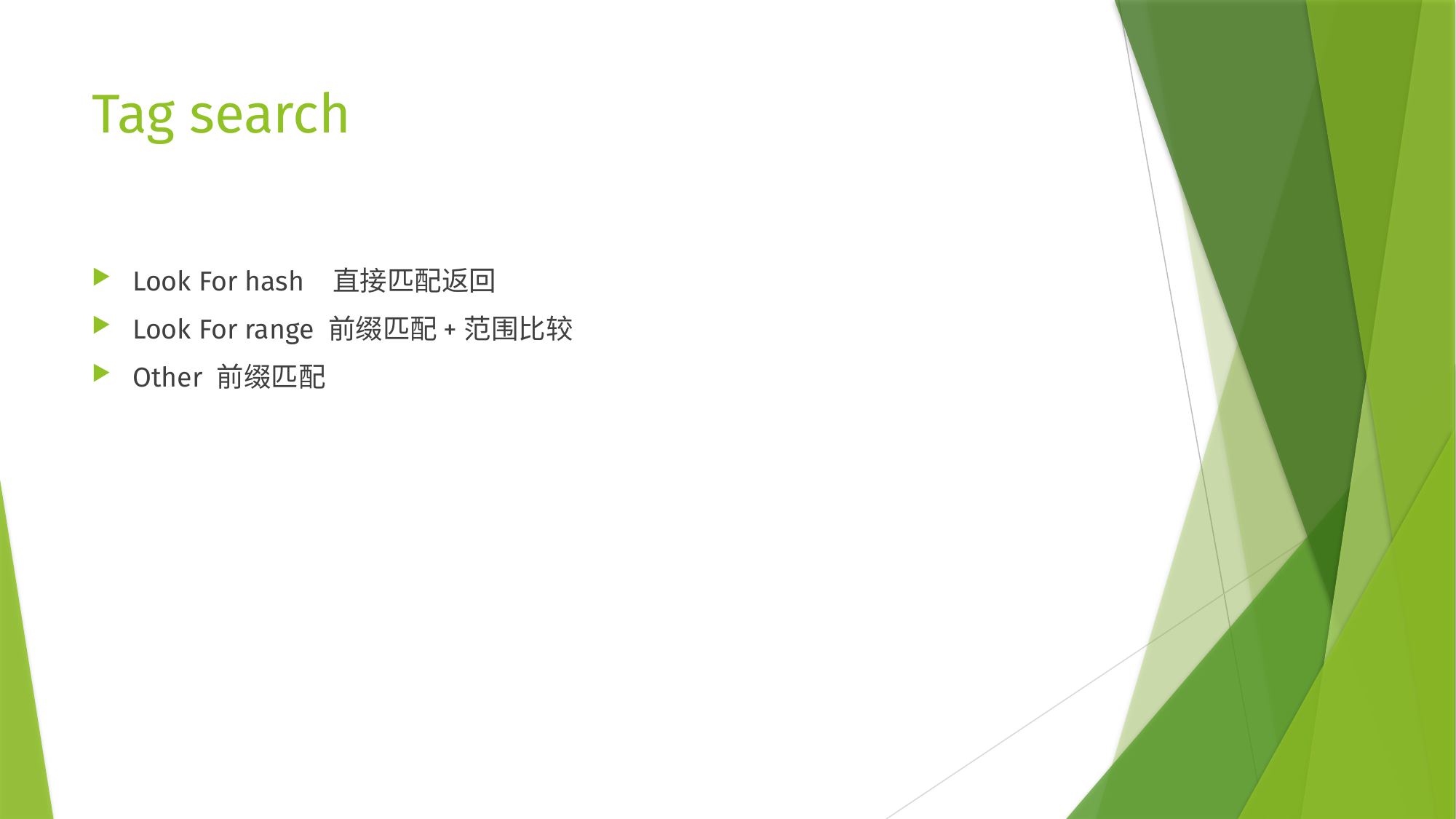

# Tag search
Look For hash   直接匹配返回
Look For range 前缀匹配+范围比较
Other 前缀匹配